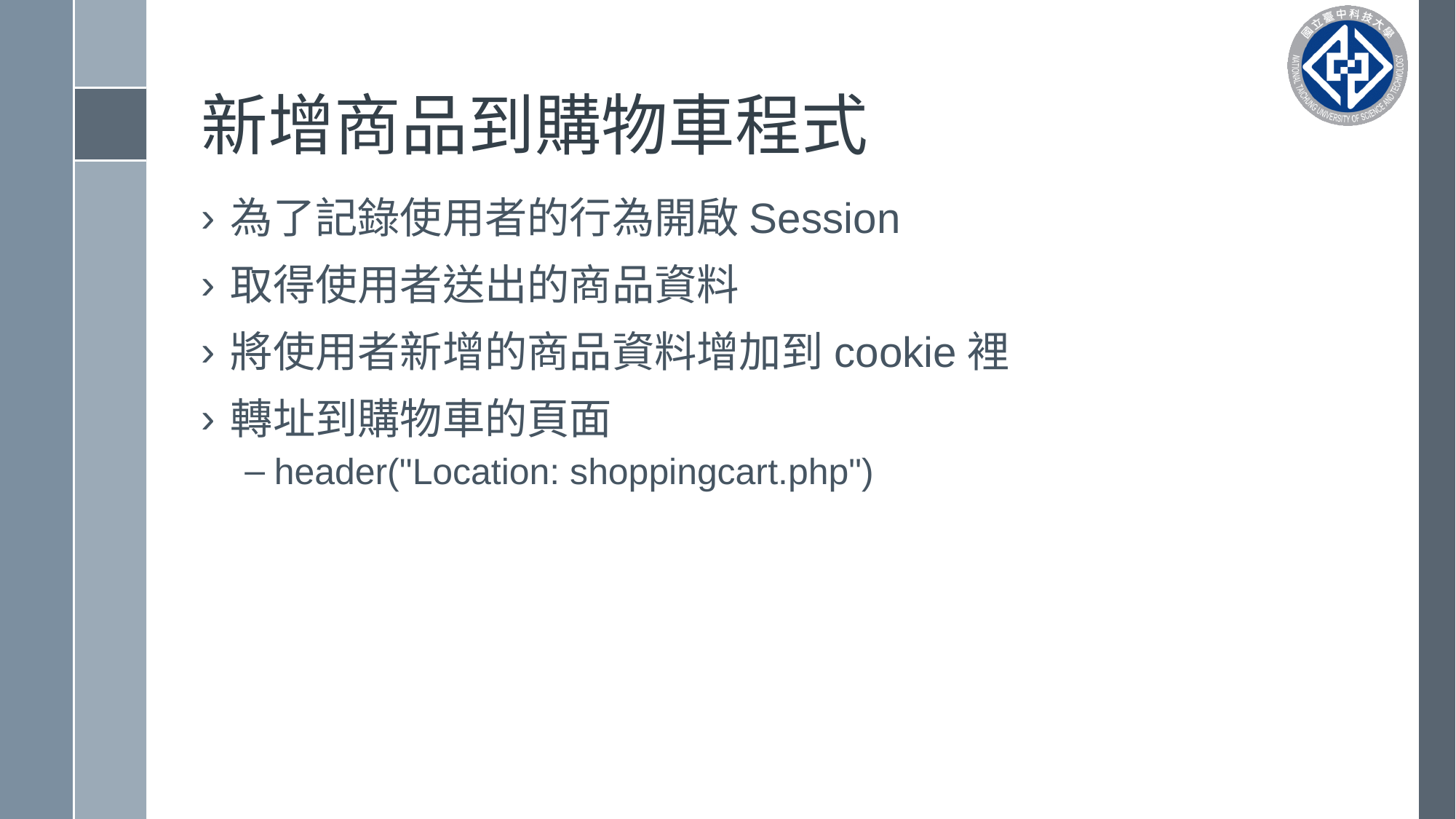

# 新增商品到購物車程式
為了記錄使用者的行為開啟Session
取得使用者送出的商品資料
將使用者新增的商品資料增加到cookie裡
轉址到購物車的頁面
header("Location: shoppingcart.php")